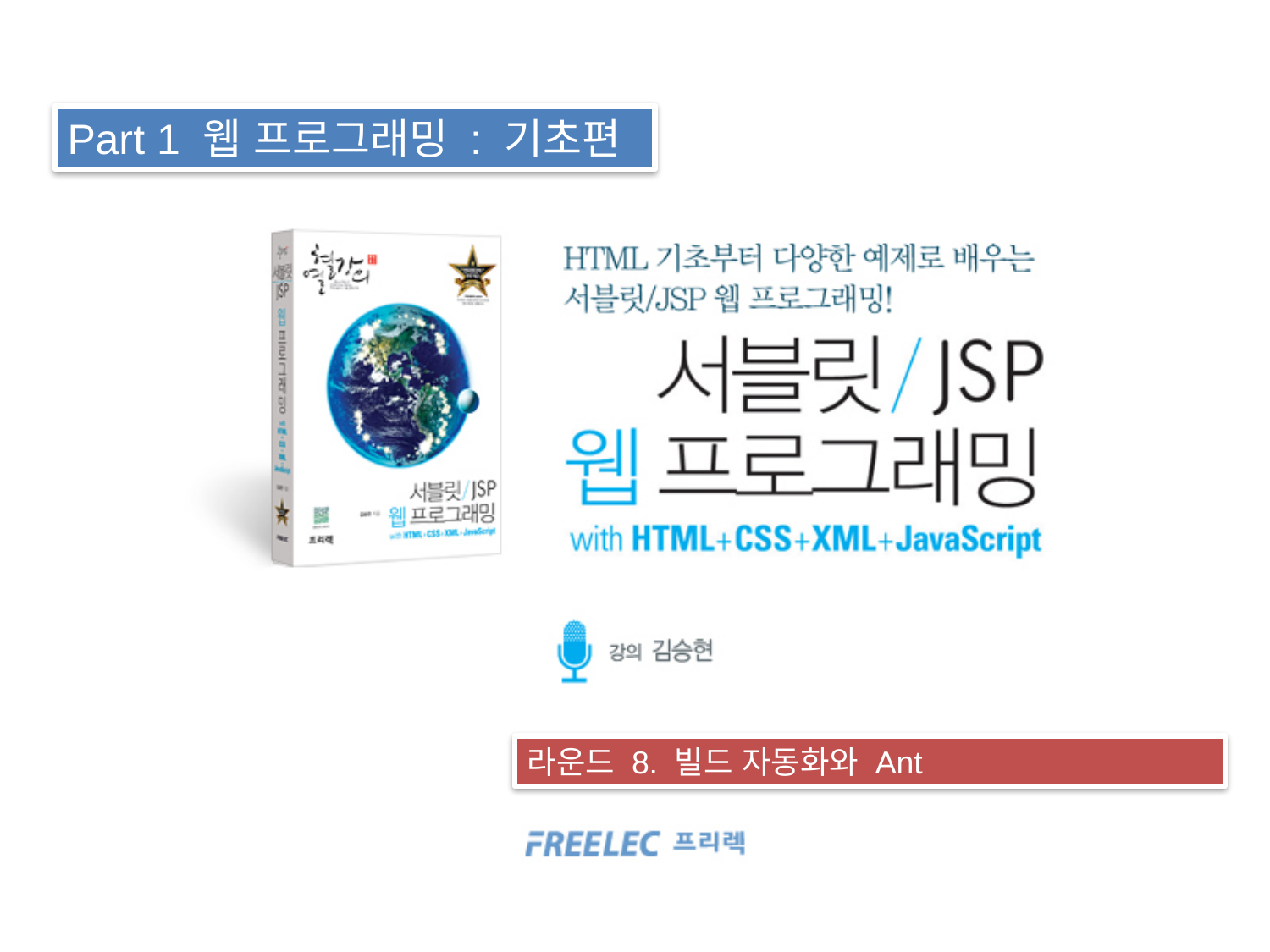

Part 1 웹 프로그래밍 : 기초편
라운드 8. 빌드 자동화와 Ant